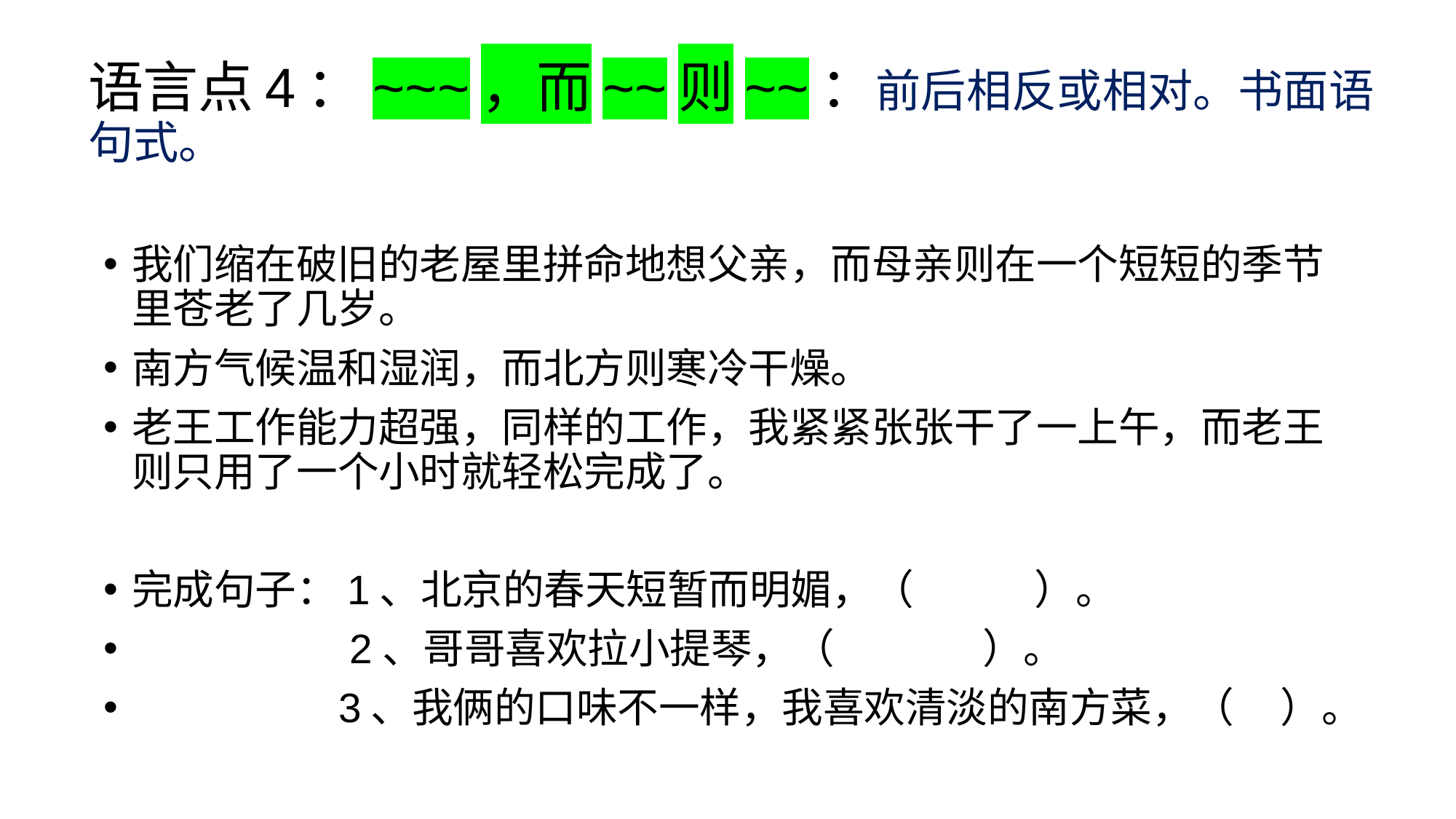

# 语言点4：~~~，而~~则~~：前后相反或相对。书面语句式。
我们缩在破旧的老屋里拼命地想父亲，而母亲则在一个短短的季节里苍老了几岁。
南方气候温和湿润，而北方则寒冷干燥。
老王工作能力超强，同样的工作，我紧紧张张干了一上午，而老王则只用了一个小时就轻松完成了。

完成句子：1、北京的春天短暂而明媚，（             ）。
                   2、哥哥喜欢拉小提琴，（                ）。
                  3、我俩的口味不一样，我喜欢清淡的南方菜，（     ）。